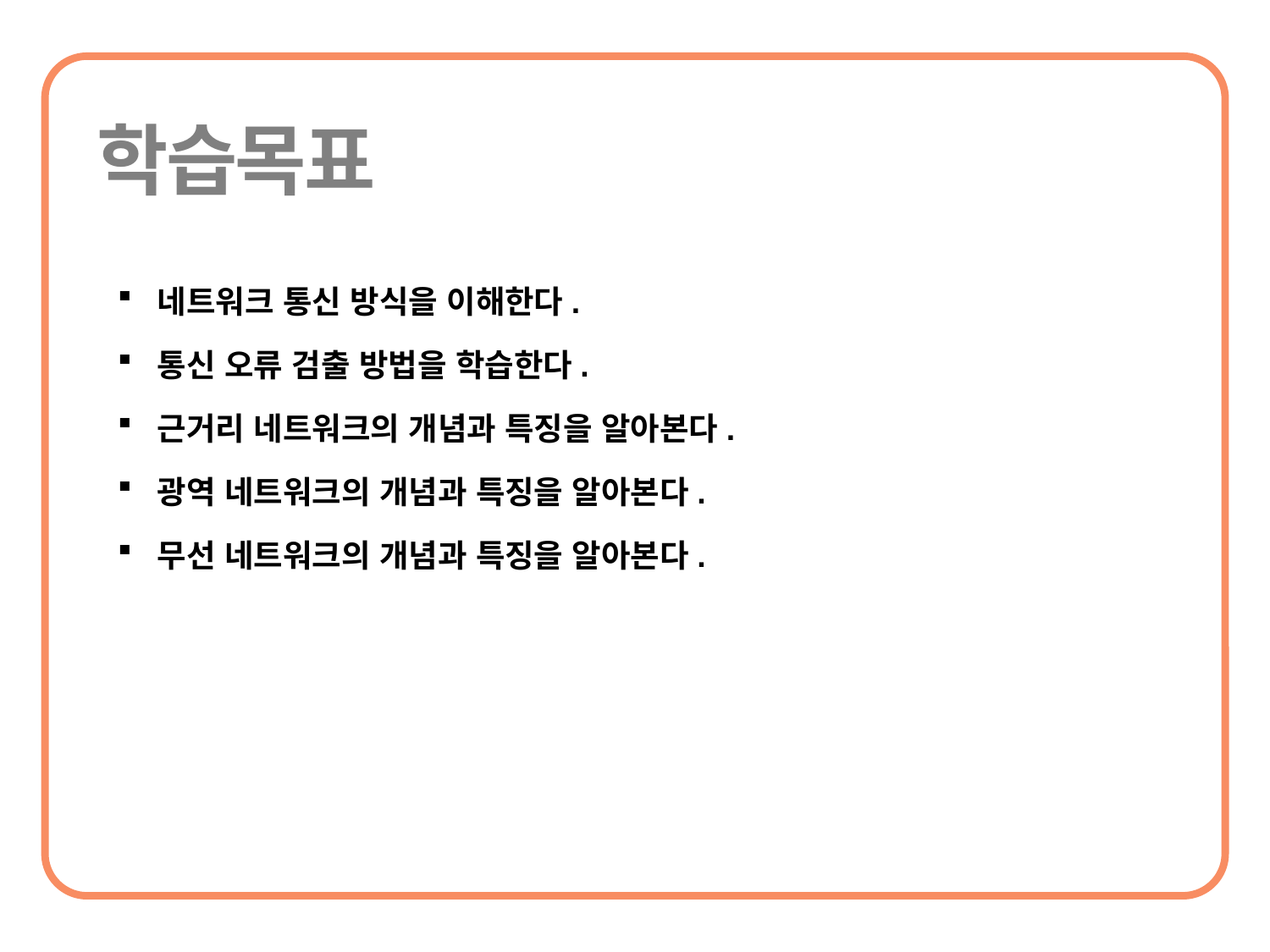

네트워크 통신 방식을 이해한다.
통신 오류 검출 방법을 학습한다.
근거리 네트워크의 개념과 특징을 알아본다.
광역 네트워크의 개념과 특징을 알아본다.
무선 네트워크의 개념과 특징을 알아본다.